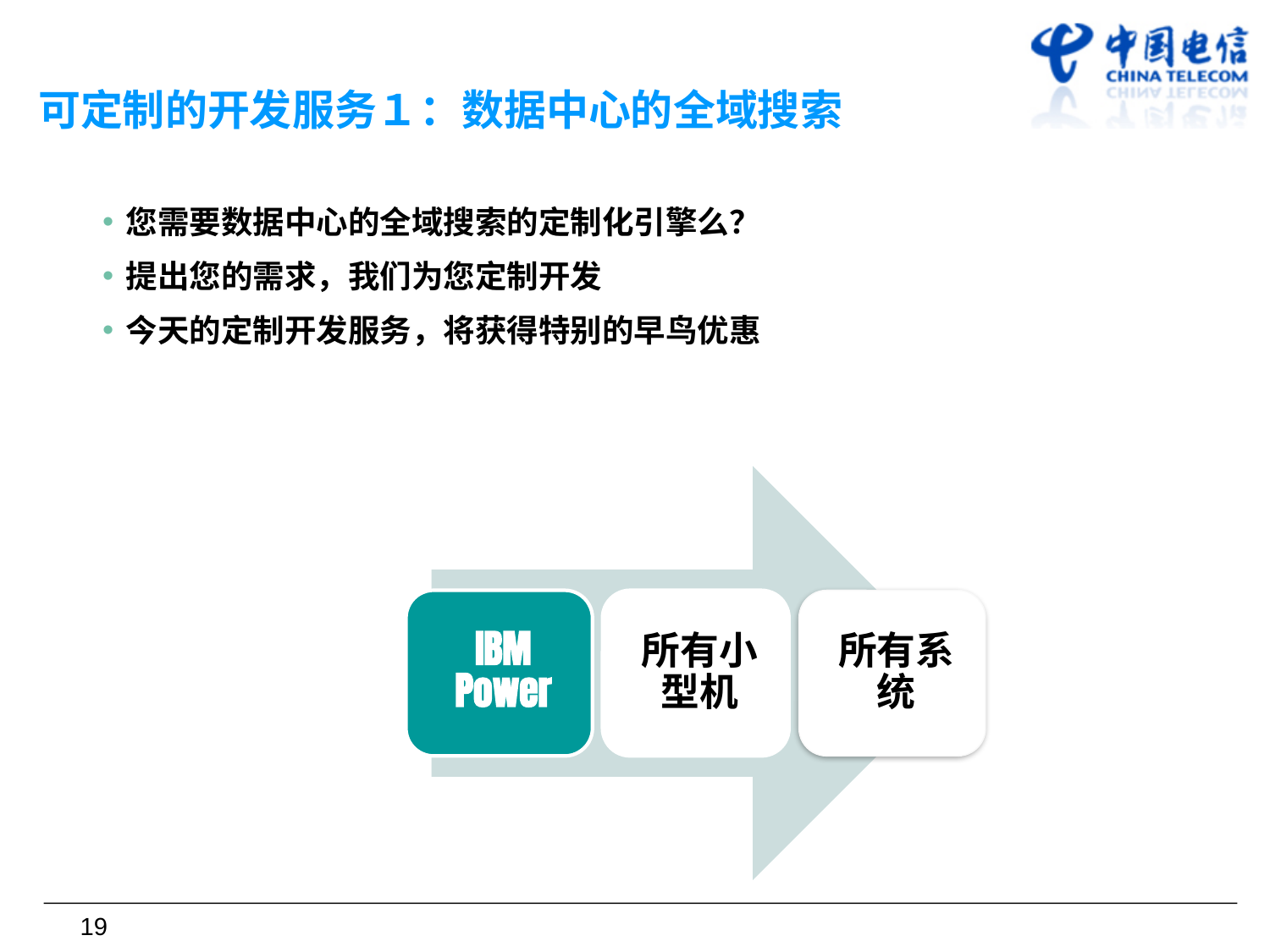

可定制的开发服务１：数据中心的全域搜索
您需要数据中心的全域搜索的定制化引擎么？
提出您的需求，我们为您定制开发
今天的定制开发服务，将获得特别的早鸟优惠
IBM Power
所有小型机
所有系统
19